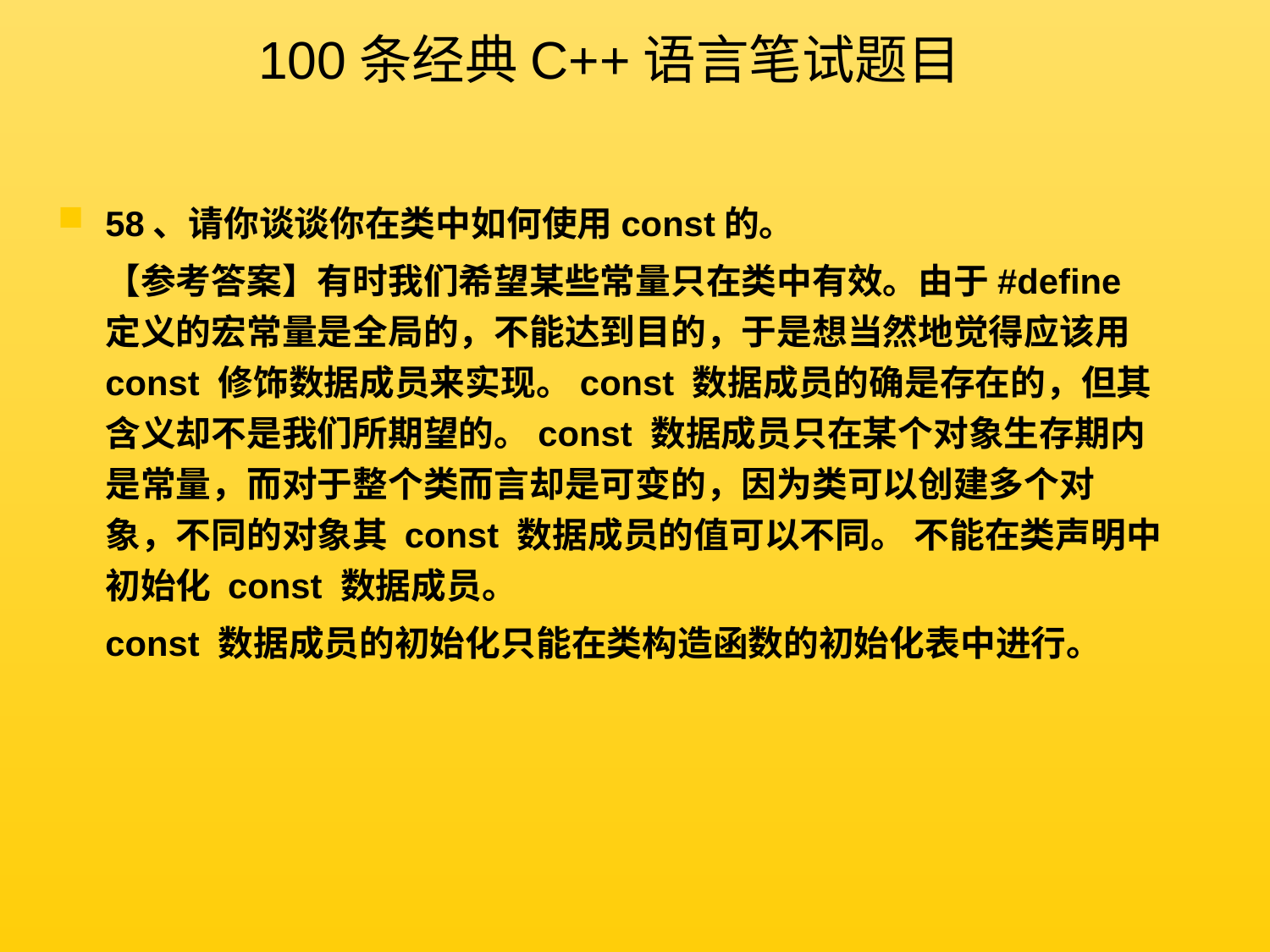

100条经典C++语言笔试题目
58、请你谈谈你在类中如何使用const的。
	【参考答案】有时我们希望某些常量只在类中有效。由于#define 定义的宏常量是全局的，不能达到目的，于是想当然地觉得应该用 const 修饰数据成员来实现。const 数据成员的确是存在的，但其含义却不是我们所期望的。const 数据成员只在某个对象生存期内是常量，而对于整个类而言却是可变的，因为类可以创建多个对象，不同的对象其 const 数据成员的值可以不同。 不能在类声明中初始化 const 数据成员。
	const 数据成员的初始化只能在类构造函数的初始化表中进行。